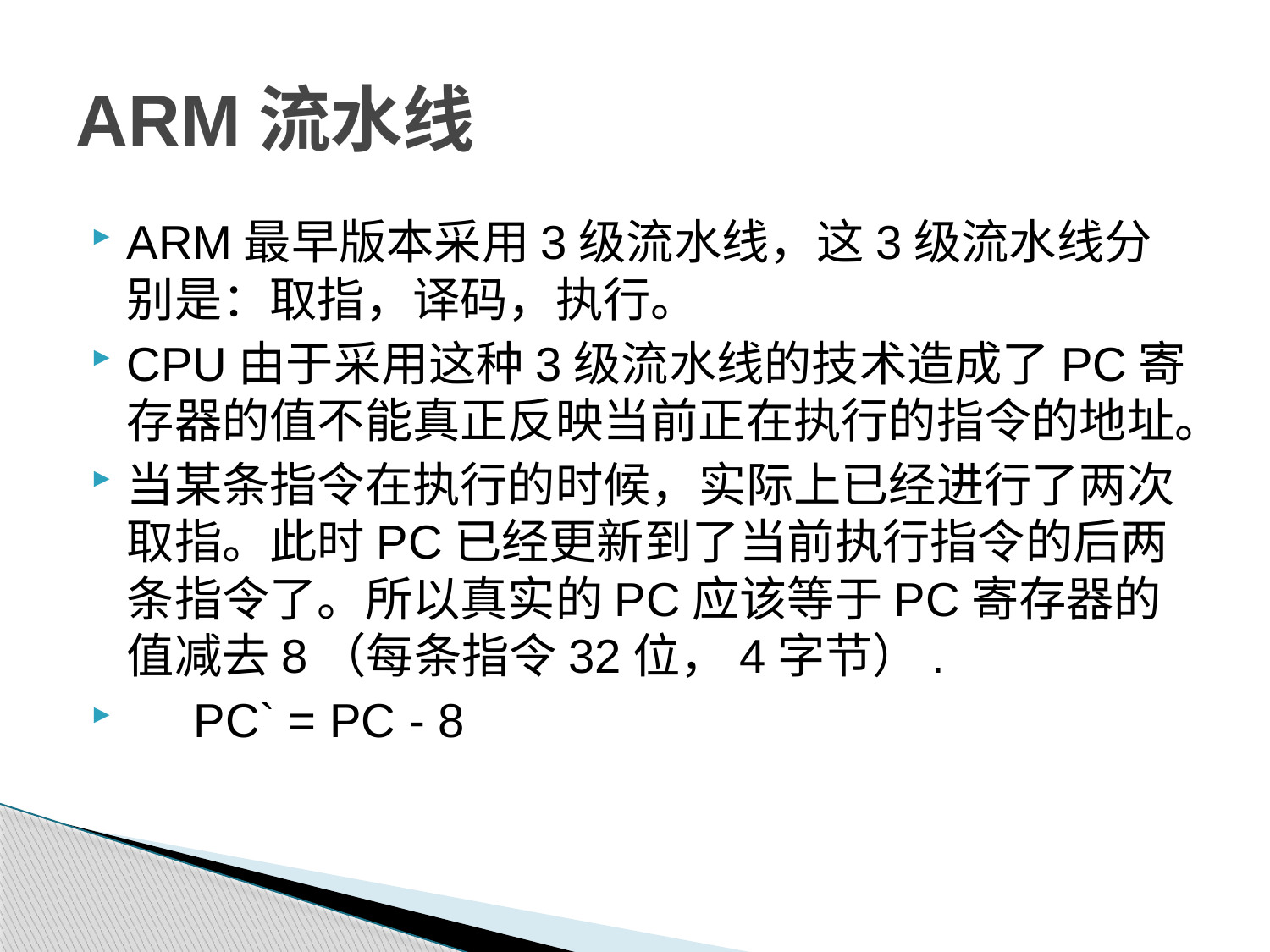

# ARM流水线
ARM最早版本采用3级流水线，这3级流水线分别是：取指，译码，执行。
CPU由于采用这种3级流水线的技术造成了PC寄存器的值不能真正反映当前正在执行的指令的地址。
当某条指令在执行的时候，实际上已经进行了两次取指。此时PC已经更新到了当前执行指令的后两条指令了。所以真实的PC应该等于PC寄存器的值减去8（每条指令32位，4字节）.
     PC` = PC - 8